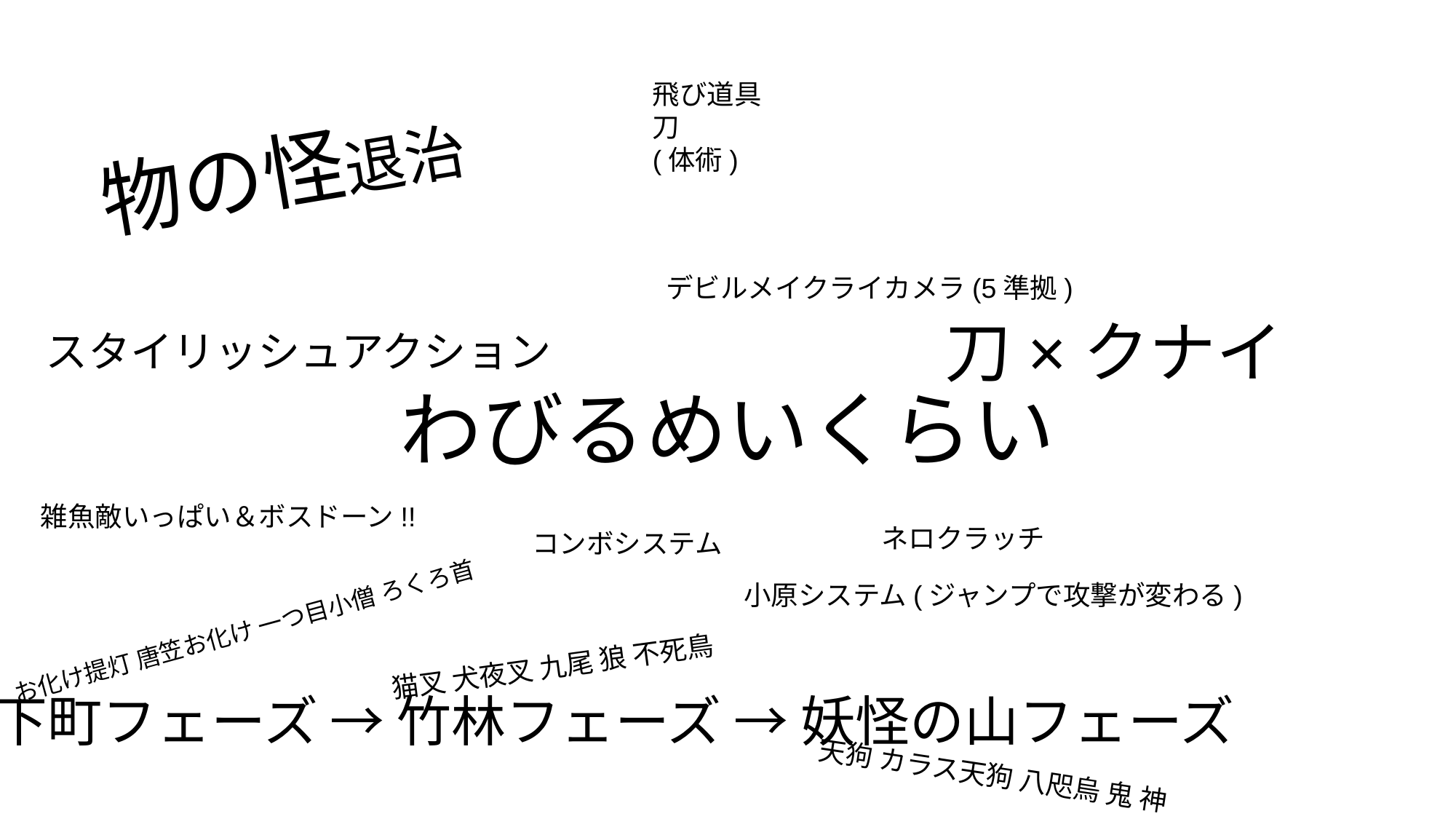

飛び道具
刀
(体術)
物の怪退治
デビルメイクライカメラ(5準拠)
刀×クナイ
スタイリッシュアクション
わびるめいくらい
雑魚敵いっぱい＆ボスドーン!!
ネロクラッチ
コンボシステム
小原システム(ジャンプで攻撃が変わる)
お化け提灯 唐笠お化け 一つ目小僧 ろくろ首
猫叉 犬夜叉 九尾 狼 不死鳥
下町フェーズ → 竹林フェーズ → 妖怪の山フェーズ
天狗 カラス天狗 八咫烏 鬼 神